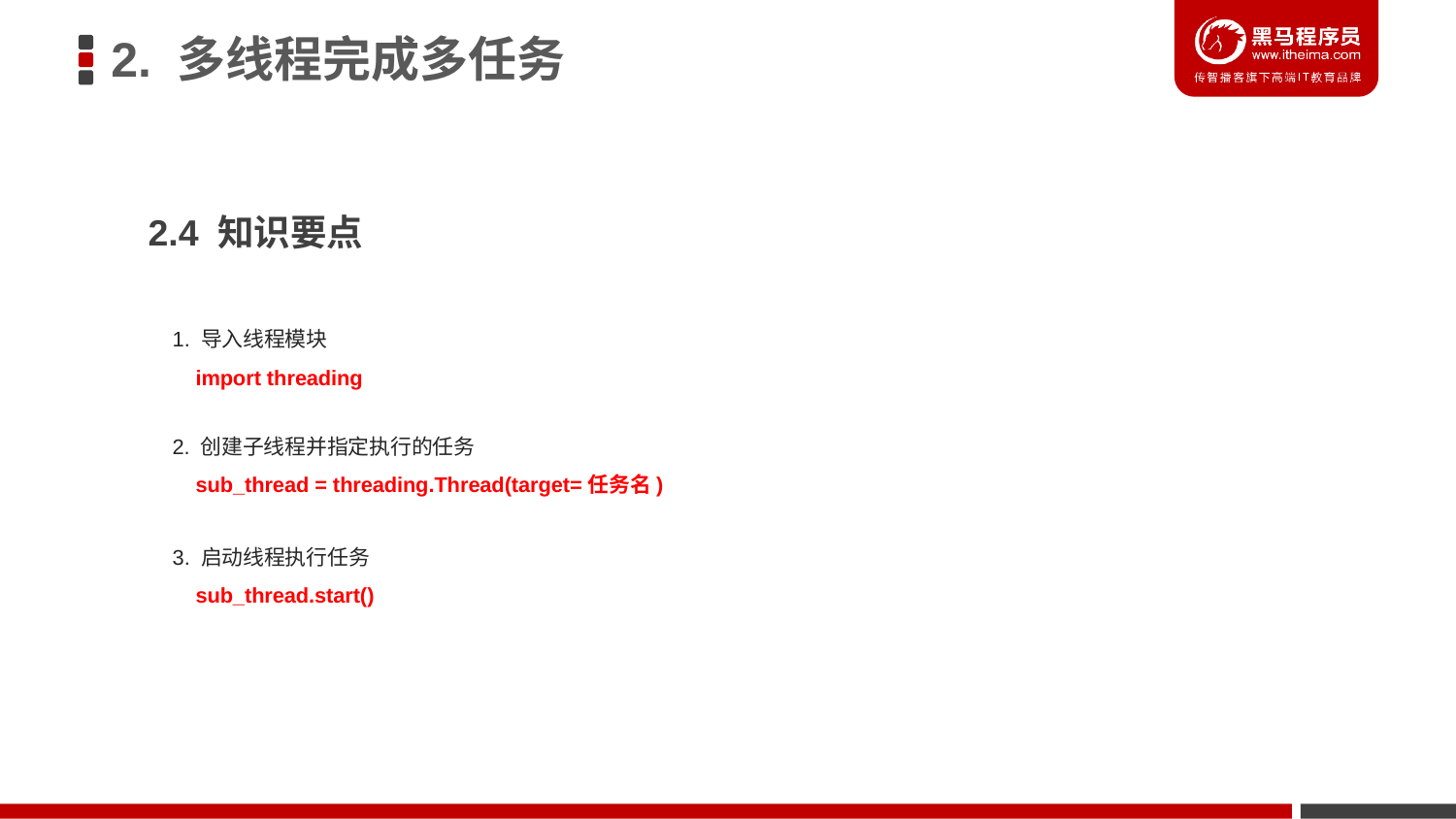

2. 多线程完成多任务
2.4 知识要点
1. 导入线程模块
    import threading
2. 创建子线程并指定执行的任务
    sub_thread = threading.Thread(target=任务名)
3. 启动线程执行任务
    sub_thread.start()